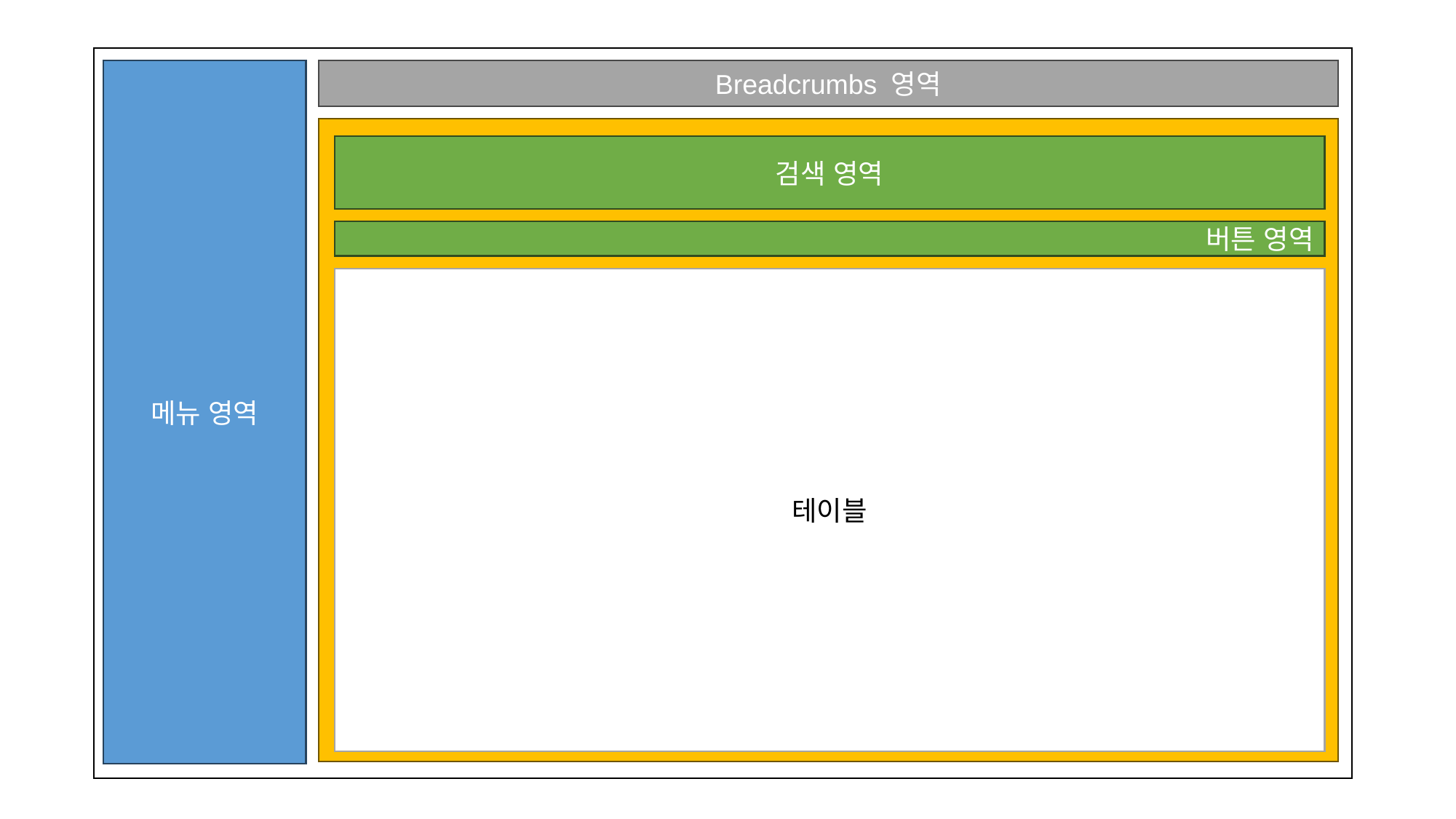

메뉴 영역
Breadcrumbs 영역
Content영역
검색 영역
버튼 영역
테이블